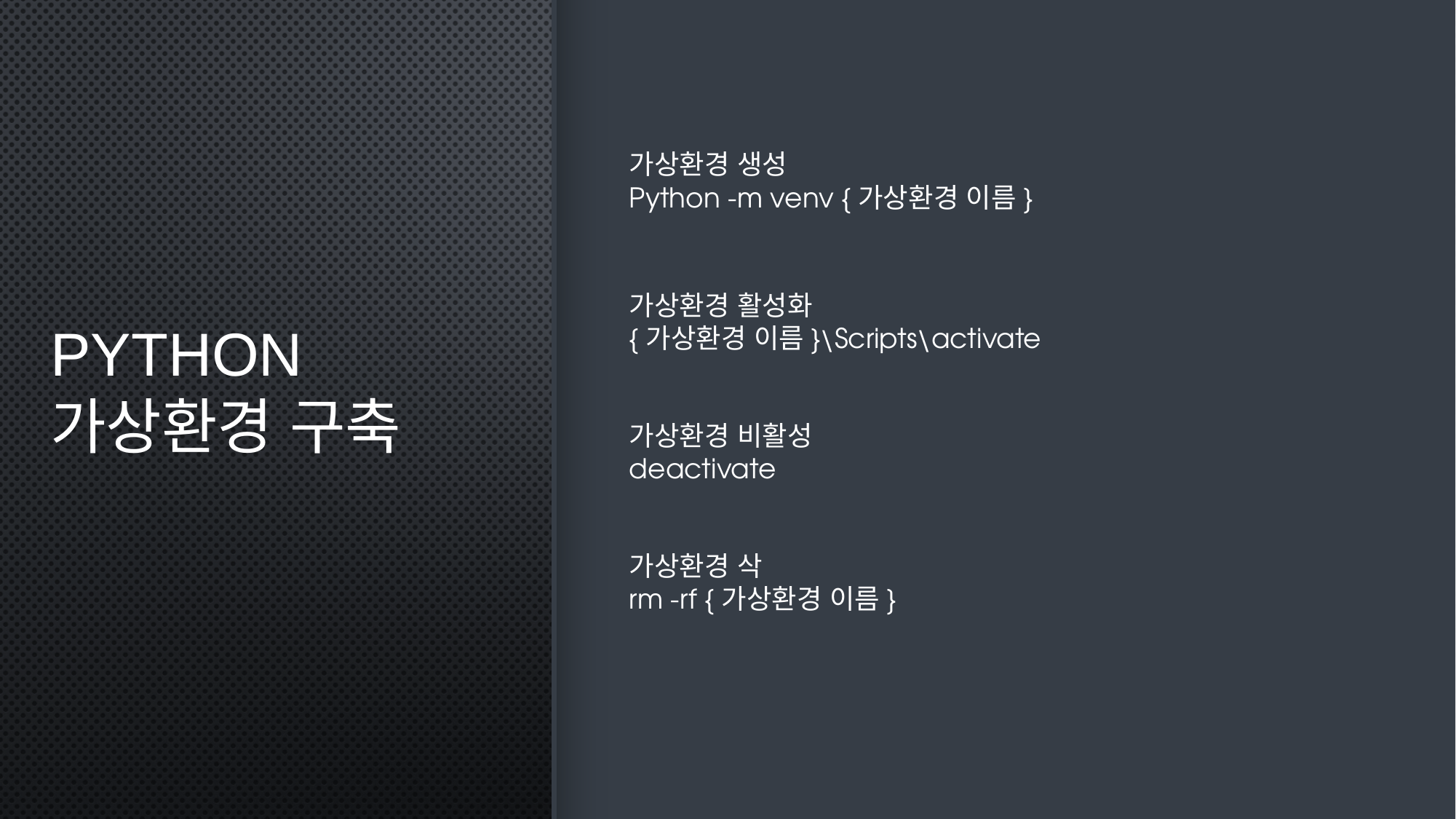

# Python 가상환경 구축
가상환경 생성
Python -m venv {가상환경 이름}
가상환경 활성화
{가상환경 이름}\Scripts\activate

가상환경 비활성
deactivate
가상환경 삭
rm -rf {가상환경 이름}